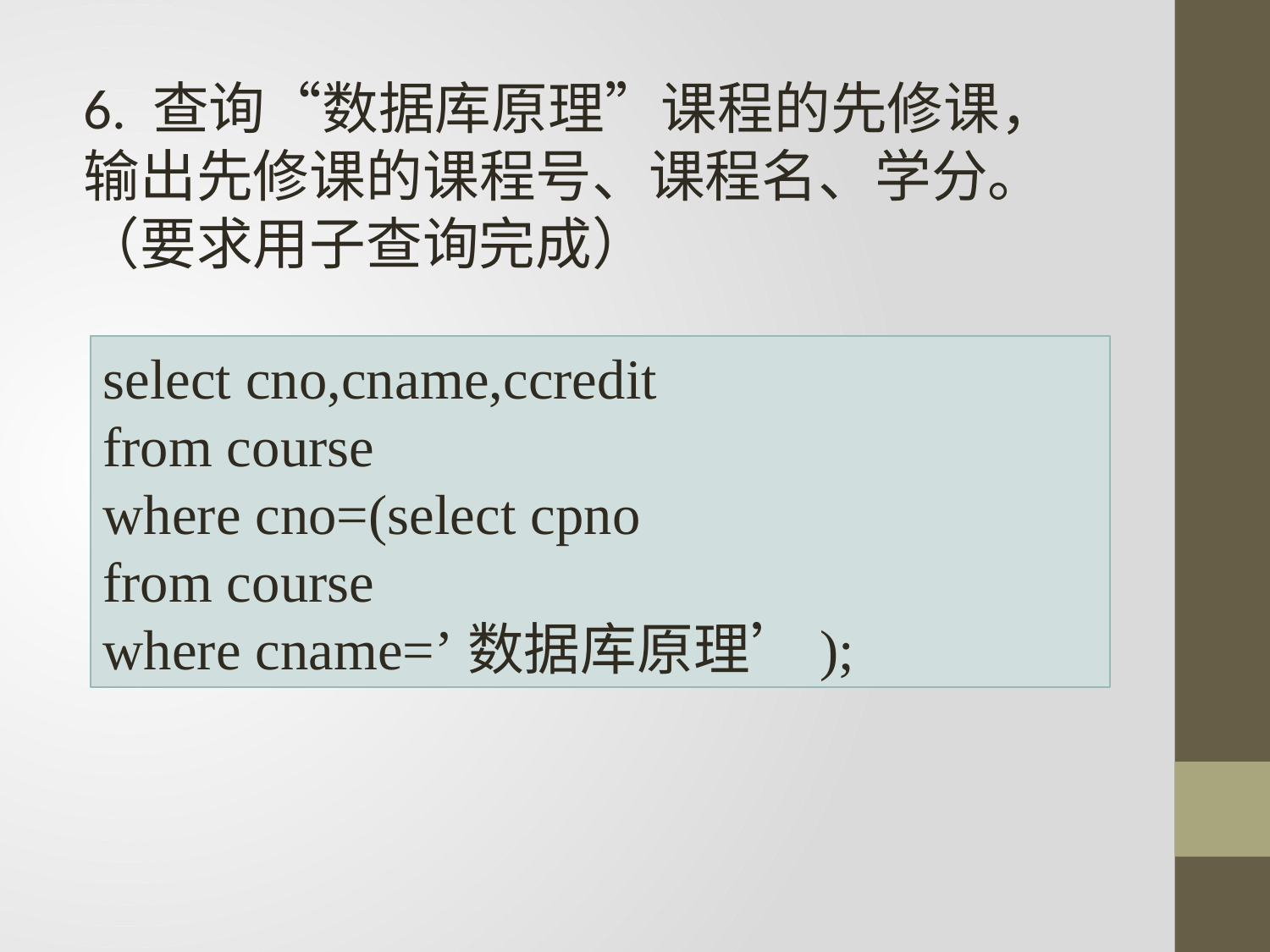

6. 查询“数据库原理”课程的先修课，输出先修课的课程号、课程名、学分。（要求用子查询完成）

select cno,cname,ccredit
from course
where cno=(select cpno
from course
where cname=’数据库原理’);